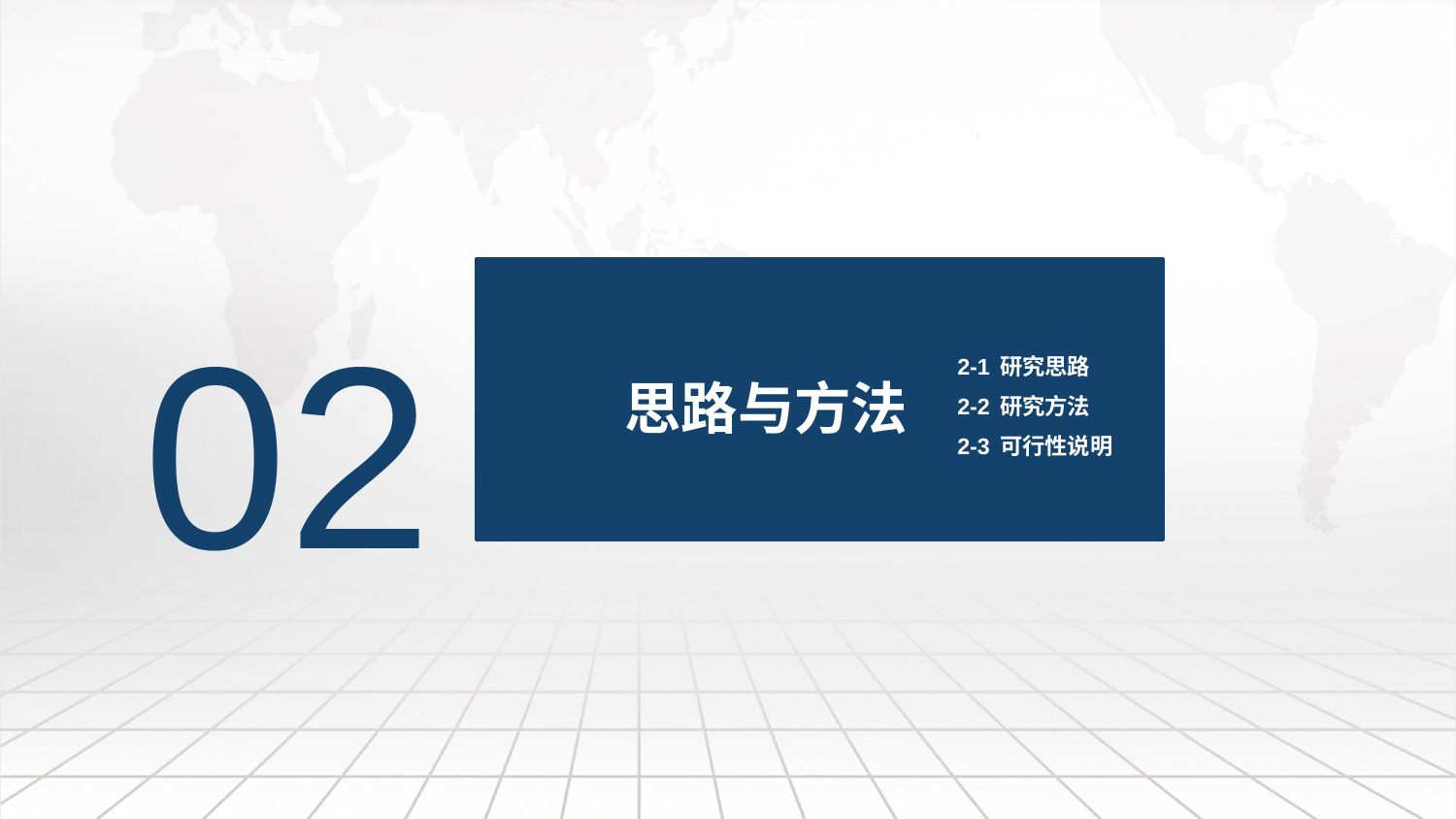

02
思路与方法
2-1 研究思路
2-2 研究方法
2-3 可行性说明